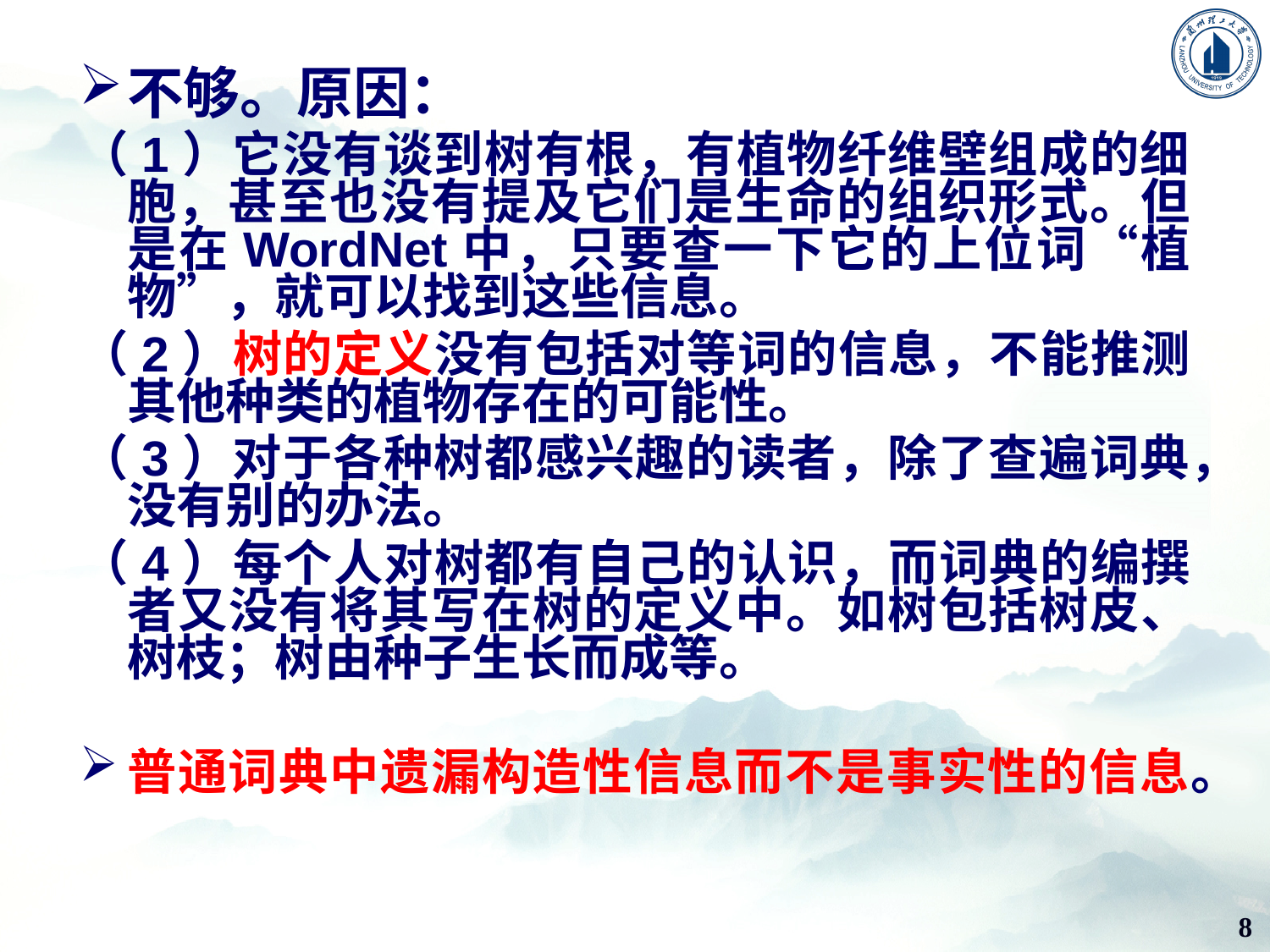

不够。原因：
（1）它没有谈到树有根，有植物纤维壁组成的细胞，甚至也没有提及它们是生命的组织形式。但是在WordNet中，只要查一下它的上位词“植物”，就可以找到这些信息。
（2）树的定义没有包括对等词的信息，不能推测其他种类的植物存在的可能性。
（3）对于各种树都感兴趣的读者，除了查遍词典，没有别的办法。
（4）每个人对树都有自己的认识，而词典的编撰者又没有将其写在树的定义中。如树包括树皮、树枝；树由种子生长而成等。

普通词典中遗漏构造性信息而不是事实性的信息。
8